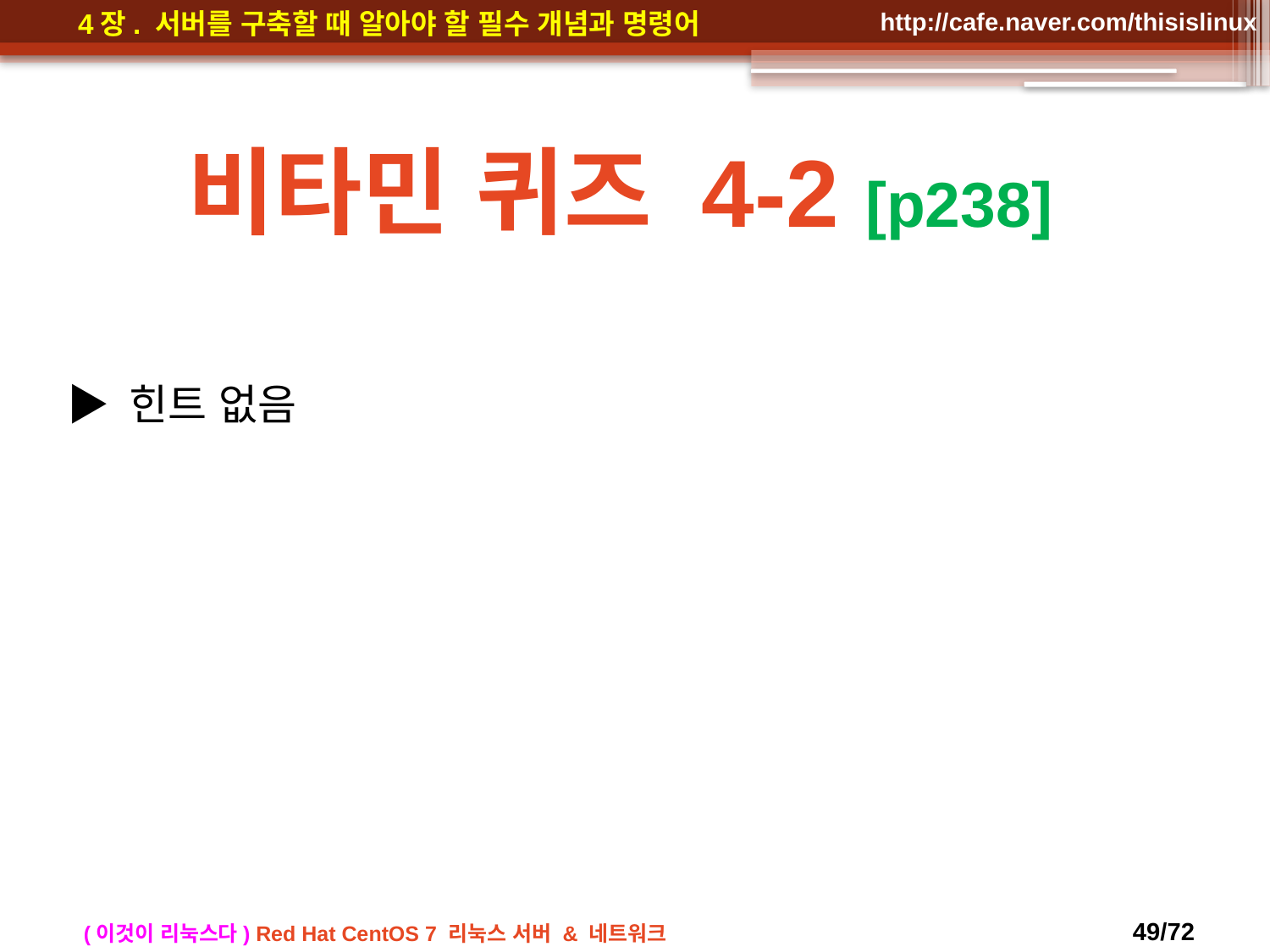

비타민 퀴즈 4-2 [p238]
▶ 힌트 없음